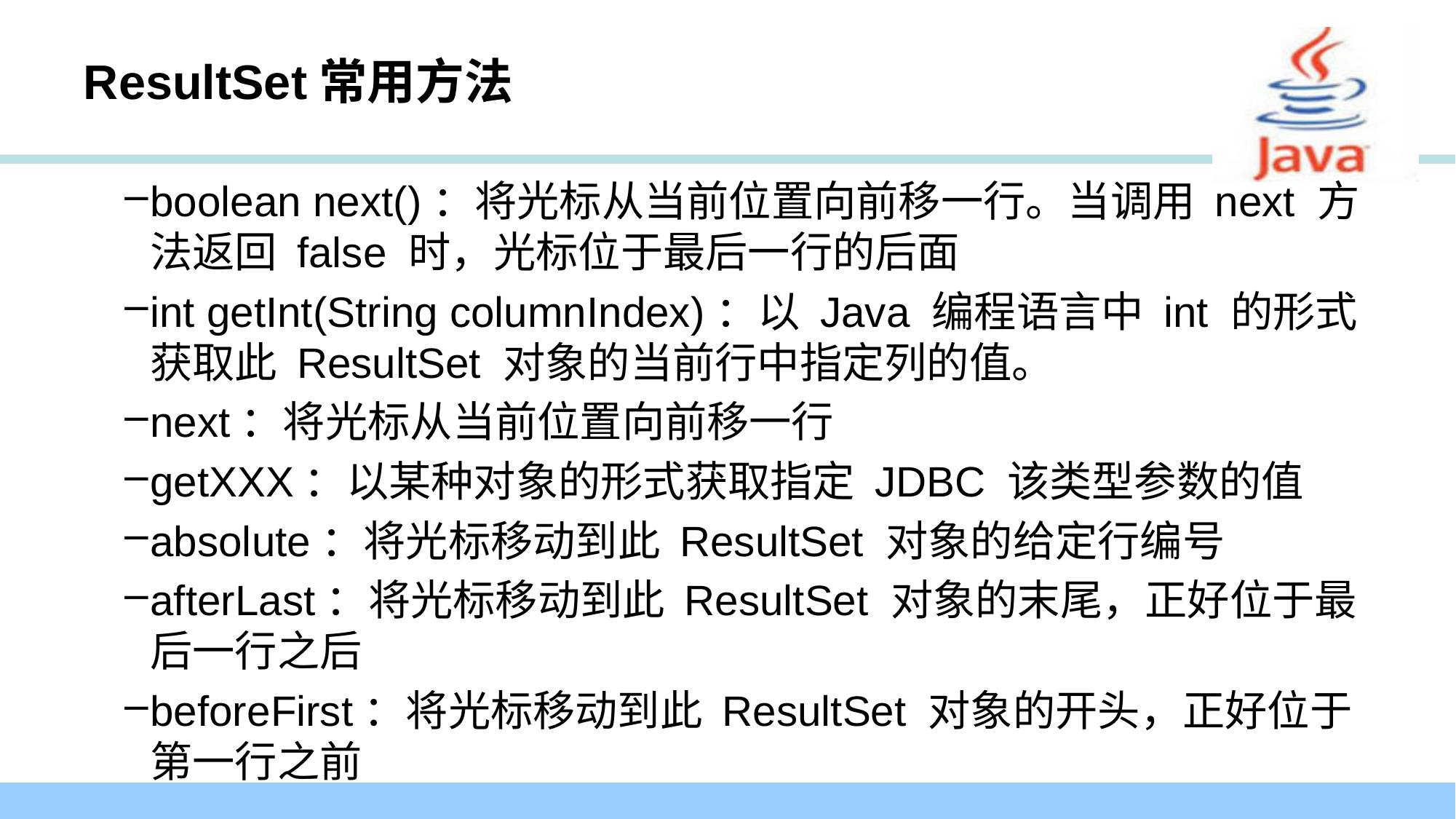

# ResultSet常用方法
boolean next()：将光标从当前位置向前移一行。当调用 next 方法返回 false 时，光标位于最后一行的后面
int getInt(String columnIndex)：以 Java 编程语言中 int 的形式获取此 ResultSet 对象的当前行中指定列的值。
next：将光标从当前位置向前移一行
getXXX：以某种对象的形式获取指定 JDBC 该类型参数的值
absolute：将光标移动到此 ResultSet 对象的给定行编号
afterLast：将光标移动到此 ResultSet 对象的末尾，正好位于最后一行之后
beforeFirst：将光标移动到此 ResultSet 对象的开头，正好位于第一行之前